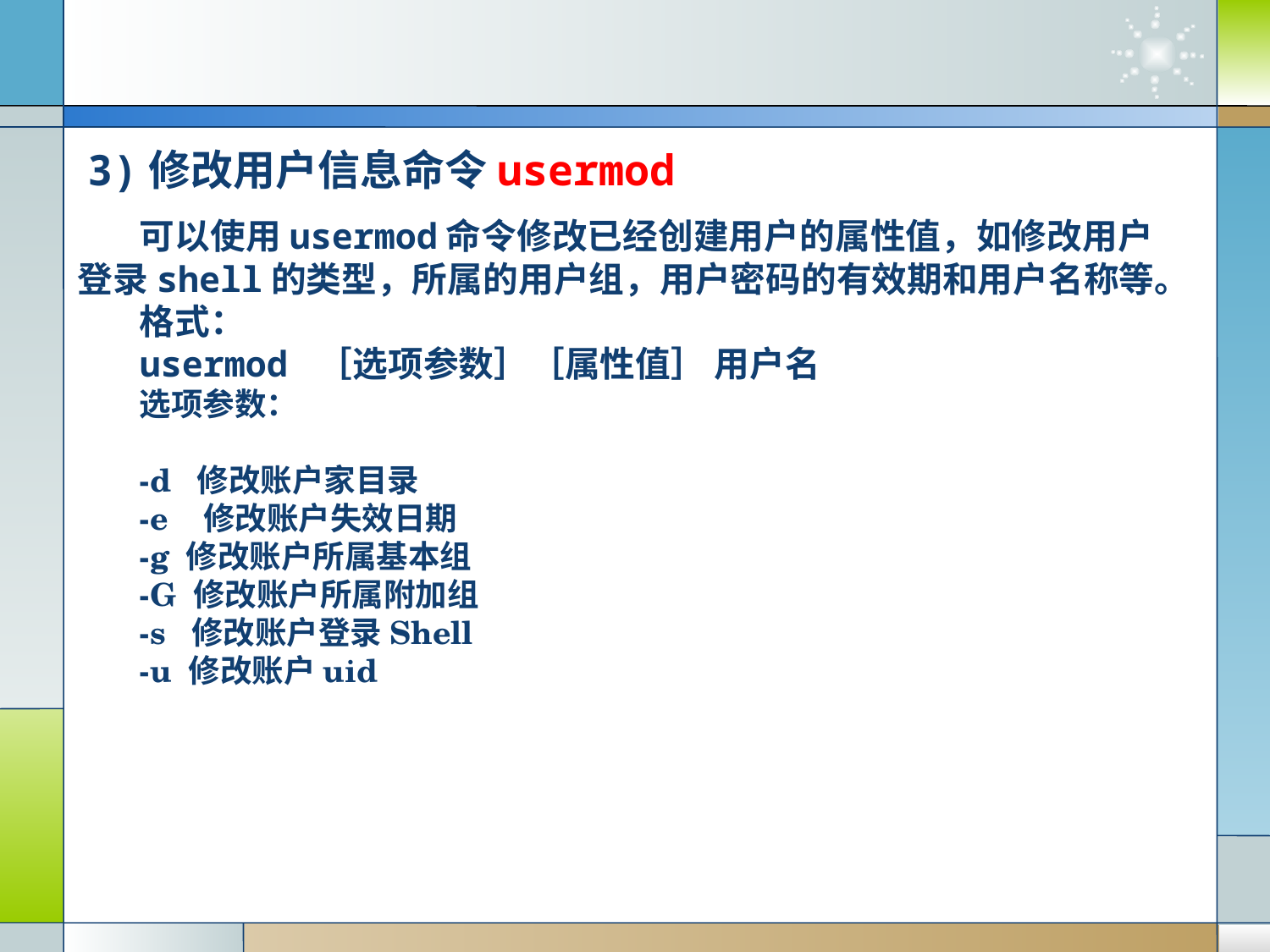

# 3)修改用户信息命令usermod
可以使用usermod命令修改已经创建用户的属性值，如修改用户登录shell的类型，所属的用户组，用户密码的有效期和用户名称等。
格式：
usermod ［选项参数］［属性值］ 用户名
选项参数：

-d  修改账户家目录
-e   修改账户失效日期
-g 修改账户所属基本组
-G 修改账户所属附加组
-s  修改账户登录Shell
-u 修改账户uid